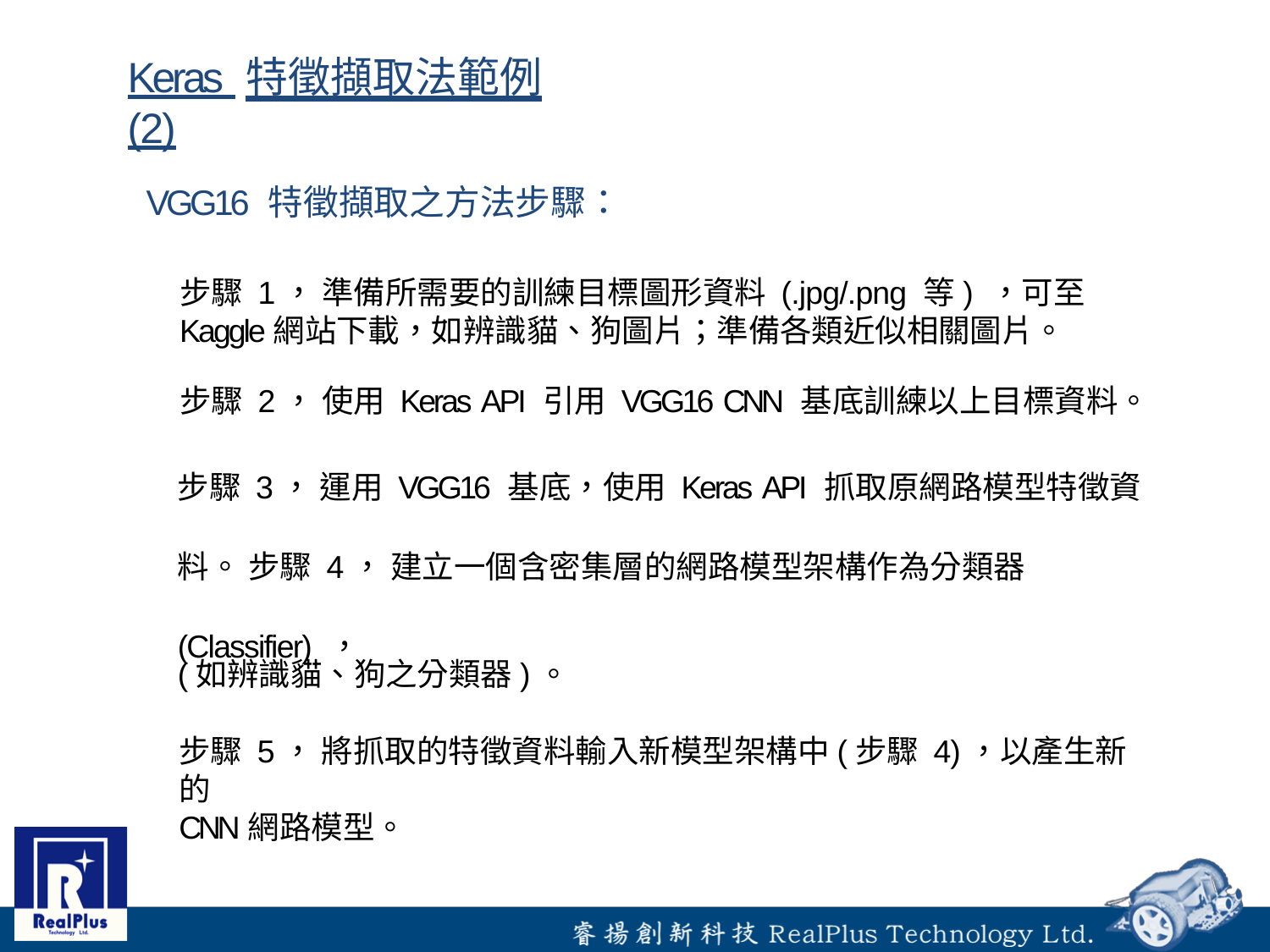

# Keras 特徵擷取法範例(2)
VGG16 特徵擷取之方法步驟：

步驟 1， 準備所需要的訓練目標圖形資料 (.jpg/.png 等) ，可至
Kaggle網站下載，如辨識貓、狗圖片；準備各類近似相關圖片。

步驟 2， 使用 Keras API 引用 VGG16 CNN 基底訓練以上目標資料。
步驟 3， 運用 VGG16 基底，使用 Keras API 抓取原網路模型特徵資料。 步驟 4， 建立一個含密集層的網路模型架構作為分類器 (Classifier) ，
(如辨識貓、狗之分類器)。

步驟 5， 將抓取的特徵資料輸入新模型架構中(步驟 4)，以產生新的
CNN網路模型。